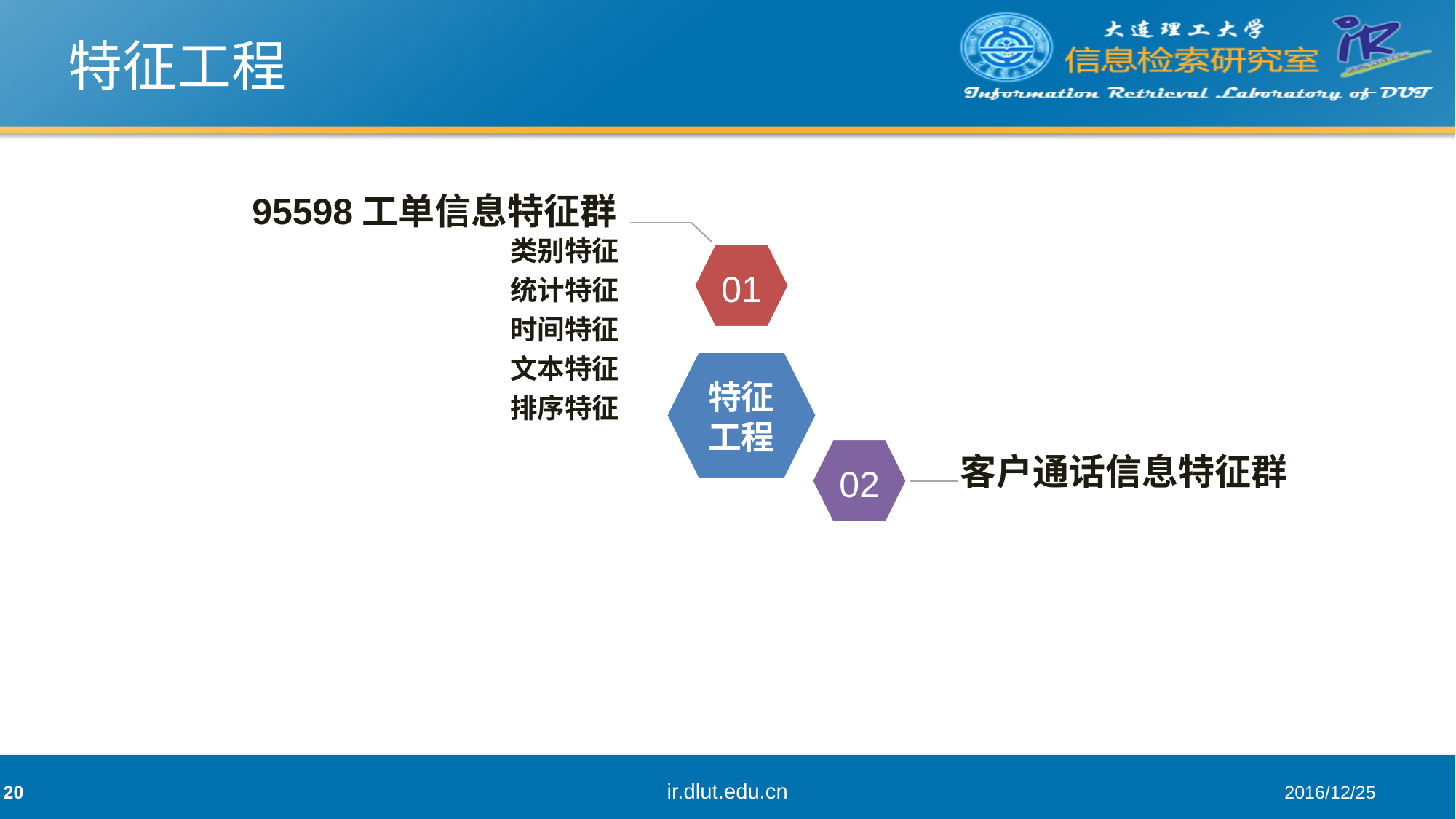

# 特征工程
95598工单信息特征群
类别特征
统计特征
时间特征
文本特征
排序特征

01

特征工程

02
客户通话信息特征群